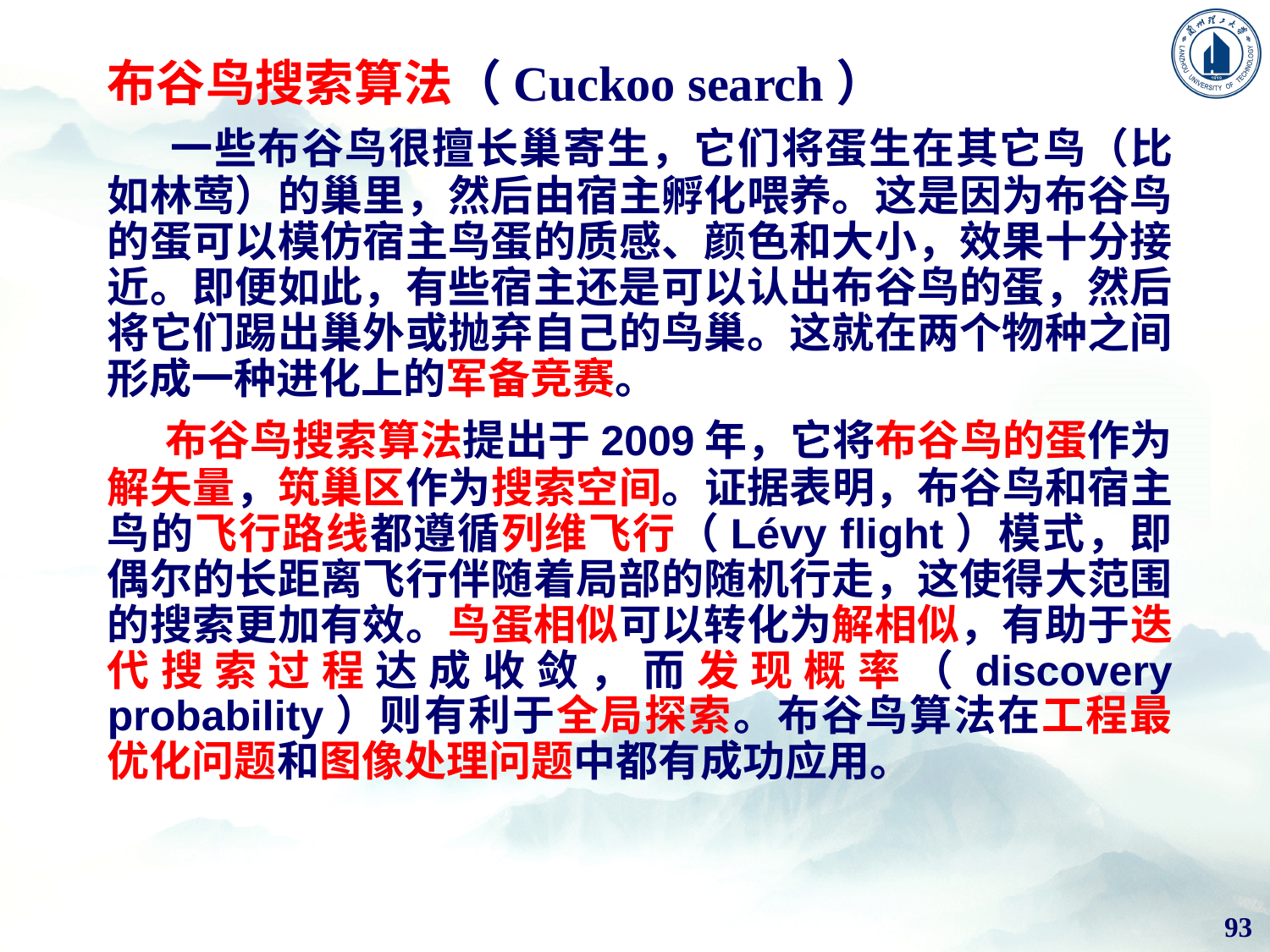

布谷鸟搜索算法（Cuckoo search）
    一些布谷鸟很擅长巢寄生，它们将蛋生在其它鸟（比如林莺）的巢里，然后由宿主孵化喂养。这是因为布谷鸟的蛋可以模仿宿主鸟蛋的质感、颜色和大小，效果十分接近。即便如此，有些宿主还是可以认出布谷鸟的蛋，然后将它们踢出巢外或抛弃自己的鸟巢。这就在两个物种之间形成一种进化上的军备竞赛。
    布谷鸟搜索算法提出于2009年，它将布谷鸟的蛋作为解矢量，筑巢区作为搜索空间。证据表明，布谷鸟和宿主鸟的飞行路线都遵循列维飞行（Lévy flight）模式，即偶尔的长距离飞行伴随着局部的随机行走，这使得大范围的搜索更加有效。鸟蛋相似可以转化为解相似，有助于迭代搜索过程达成收敛，而发现概率（discovery probability）则有利于全局探索。布谷鸟算法在工程最优化问题和图像处理问题中都有成功应用。

93